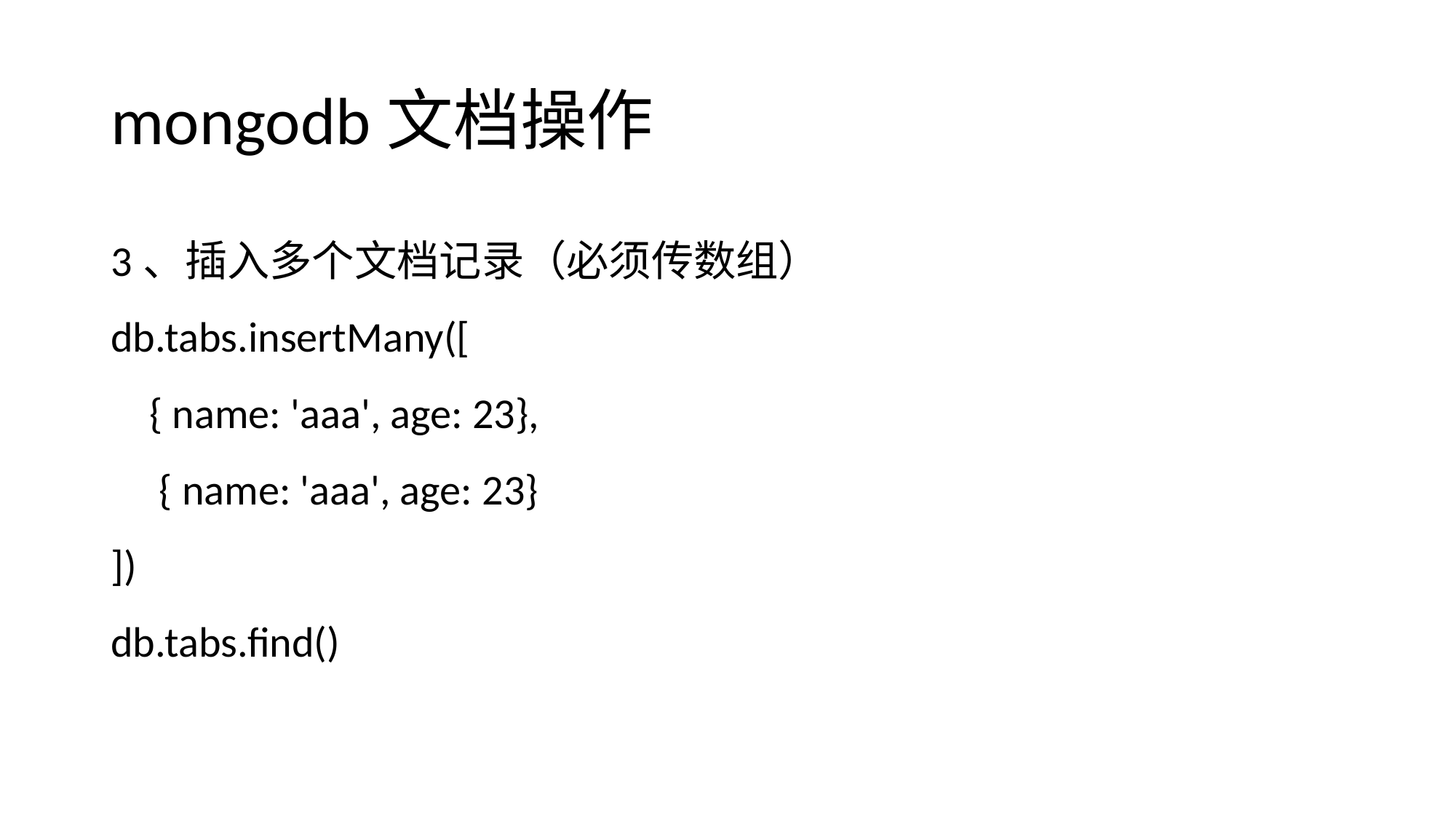

# mongodb文档操作
3、插入多个文档记录（必须传数组）
db.tabs.insertMany([
    { name: 'aaa', age: 23},
     { name: 'aaa', age: 23}
])
db.tabs.find()